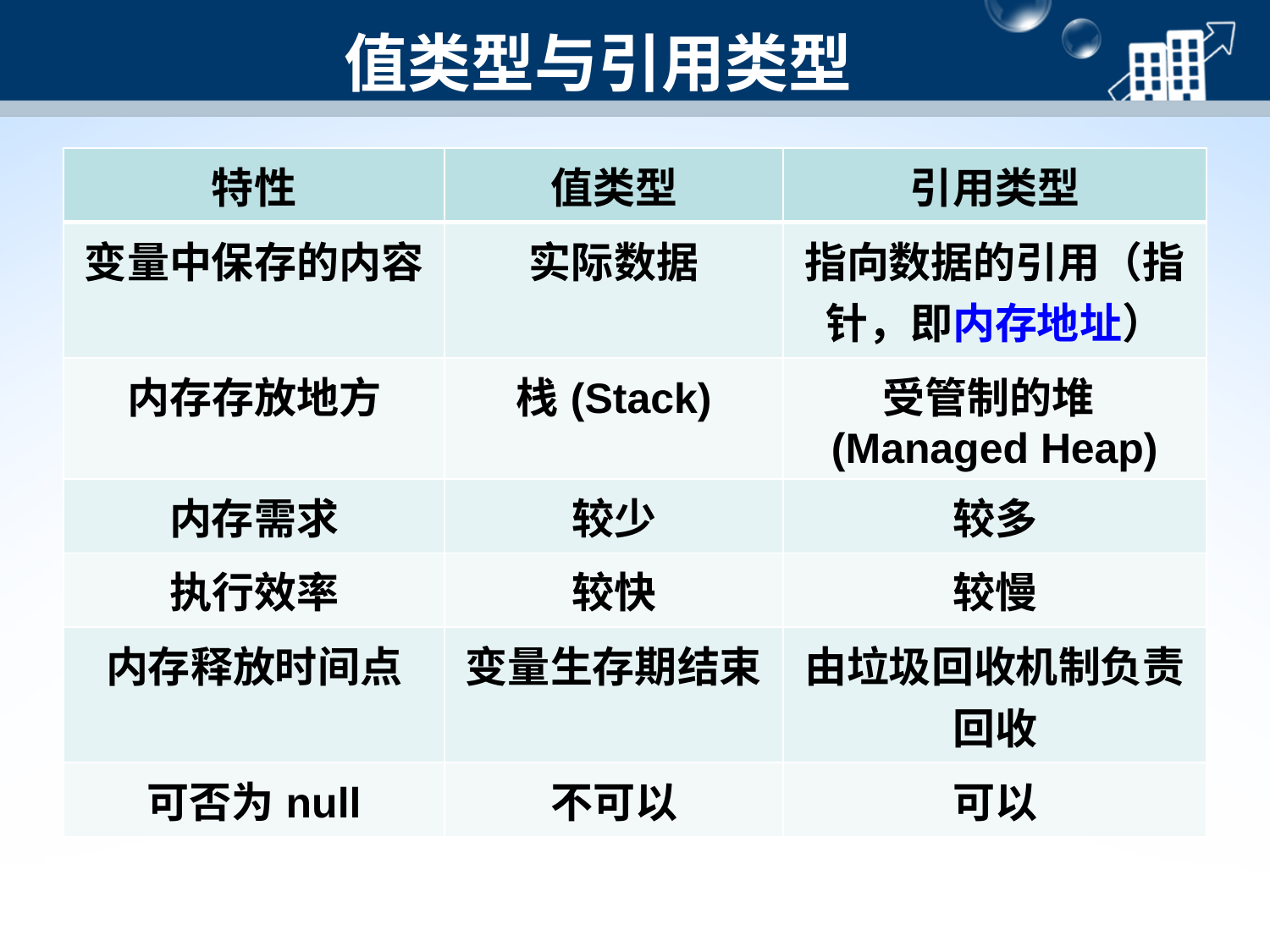

# 值类型与引用类型
| 特性 | 值类型 | 引用类型 |
| --- | --- | --- |
| 变量中保存的内容 | 实际数据 | 指向数据的引用（指针，即内存地址） |
| 内存存放地方 | 栈(Stack) | 受管制的堆(Managed Heap) |
| 内存需求 | 较少 | 较多 |
| 执行效率 | 较快 | 较慢 |
| 内存释放时间点 | 变量生存期结束 | 由垃圾回收机制负责回收 |
| 可否为null | 不可以 | 可以 |